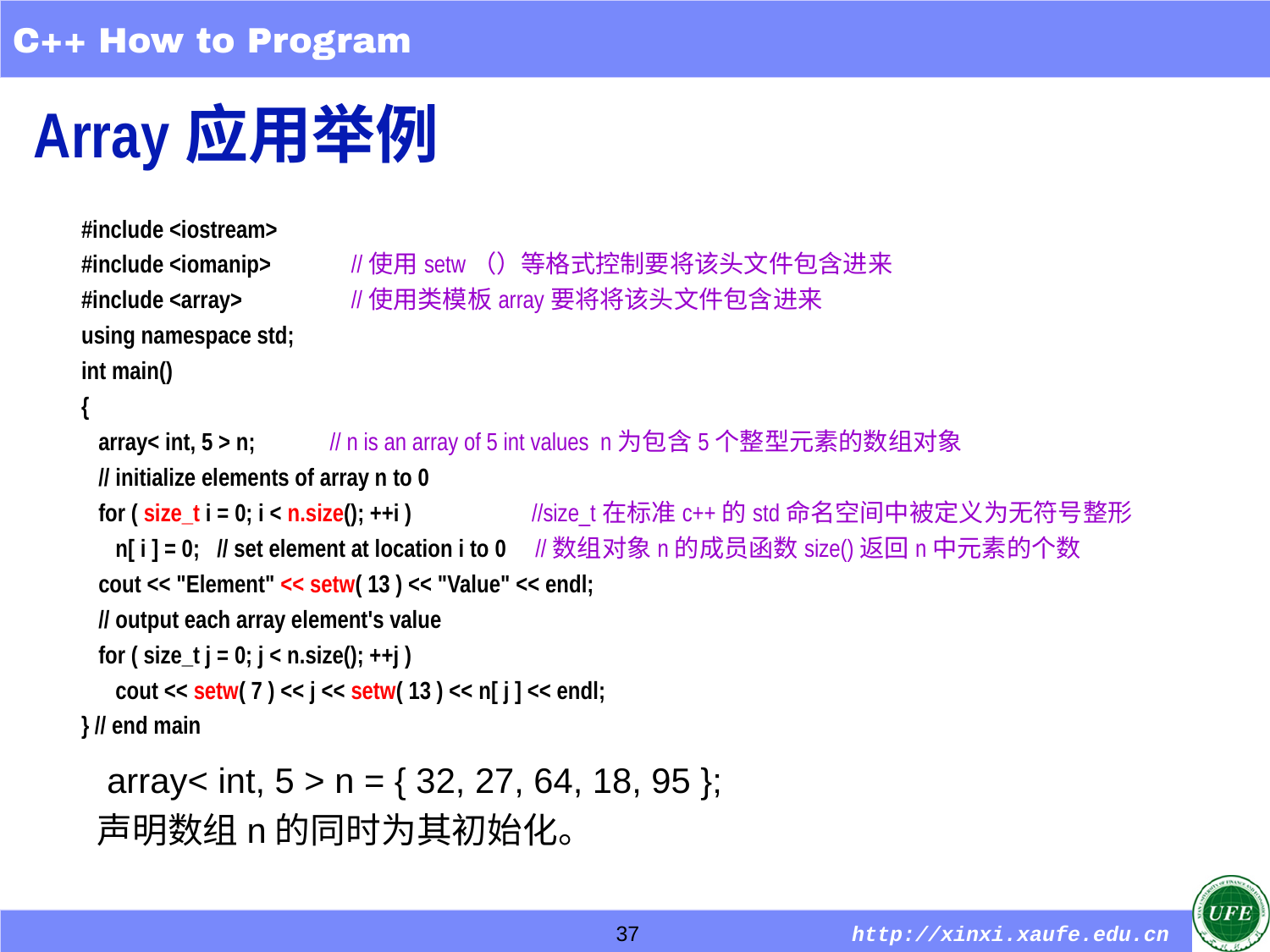

Array应用举例
#include <iostream>
#include <iomanip>              //使用setw（）等格式控制要将该头文件包含进来
#include <array>                   //使用类模板array要将将该头文件包含进来
using namespace std;
int main()
{
   array< int, 5 > n;             // n is an array of 5 int values  n为包含5个整型元素的数组对象
   // initialize elements of array n to 0
   for ( size_t i = 0; i < n.size(); ++i )                     //size_t在标准c++的std命名空间中被定义为无符号整形
      n[ i ] = 0;   // set element at location i to 0     //数组对象n的成员函数size()返回n中元素的个数
   cout << "Element" << setw( 13 ) << "Value" << endl;
   // output each array element's value
   for ( size_t j = 0; j < n.size(); ++j )
      cout << setw( 7 ) << j << setw( 13 ) << n[ j ] << endl;
} // end main
 array< int, 5 > n = { 32, 27, 64, 18, 95 };
声明数组n的同时为其初始化。
37